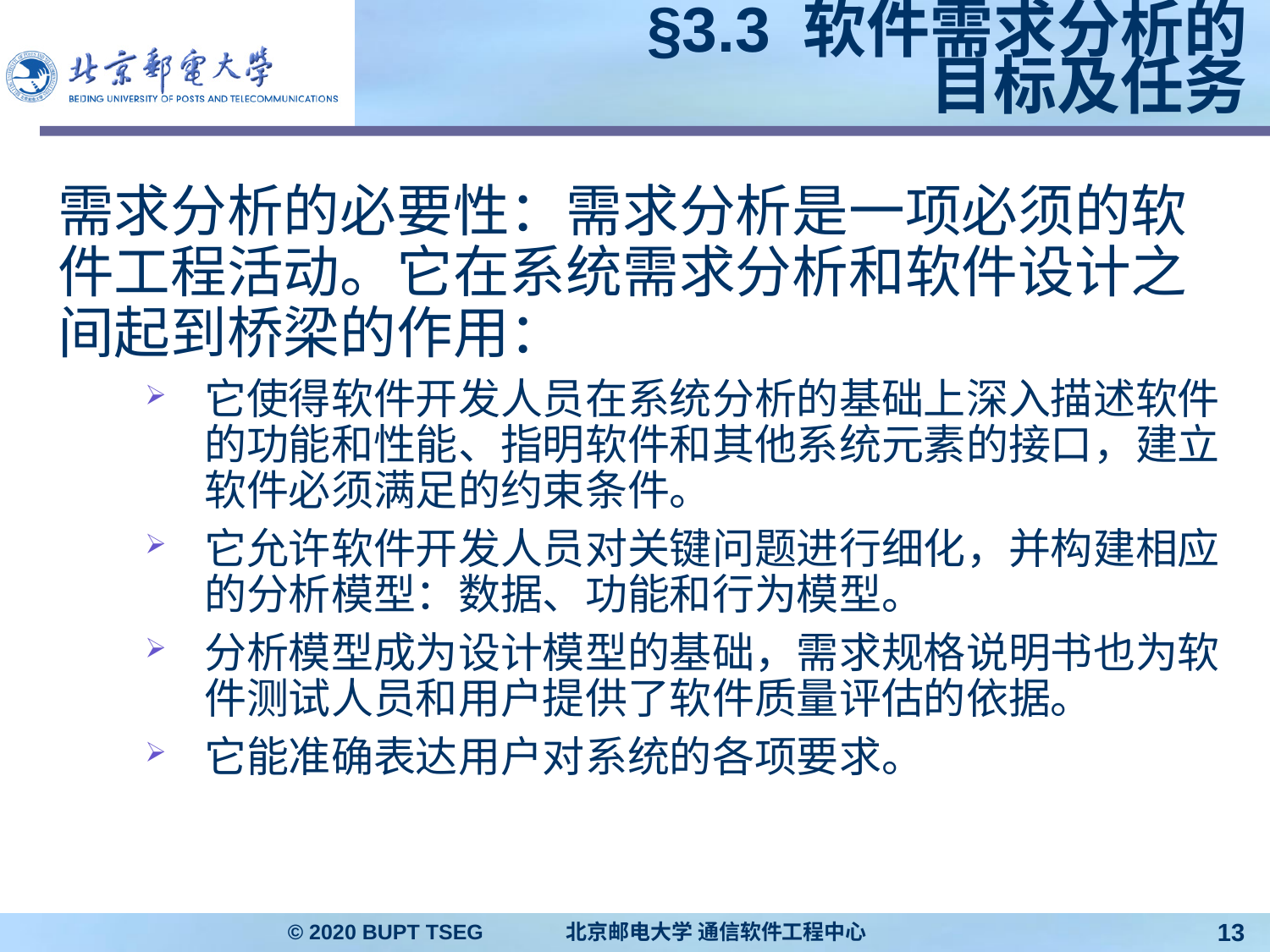

# §3.3 软件需求分析的 目标及任务
需求分析的必要性：需求分析是一项必须的软件工程活动。它在系统需求分析和软件设计之间起到桥梁的作用：
它使得软件开发人员在系统分析的基础上深入描述软件的功能和性能、指明软件和其他系统元素的接口，建立软件必须满足的约束条件。
它允许软件开发人员对关键问题进行细化，并构建相应的分析模型：数据、功能和行为模型。
分析模型成为设计模型的基础，需求规格说明书也为软件测试人员和用户提供了软件质量评估的依据。
它能准确表达用户对系统的各项要求。
© 2020 BUPT TSEG             北京邮电大学 通信软件工程中心